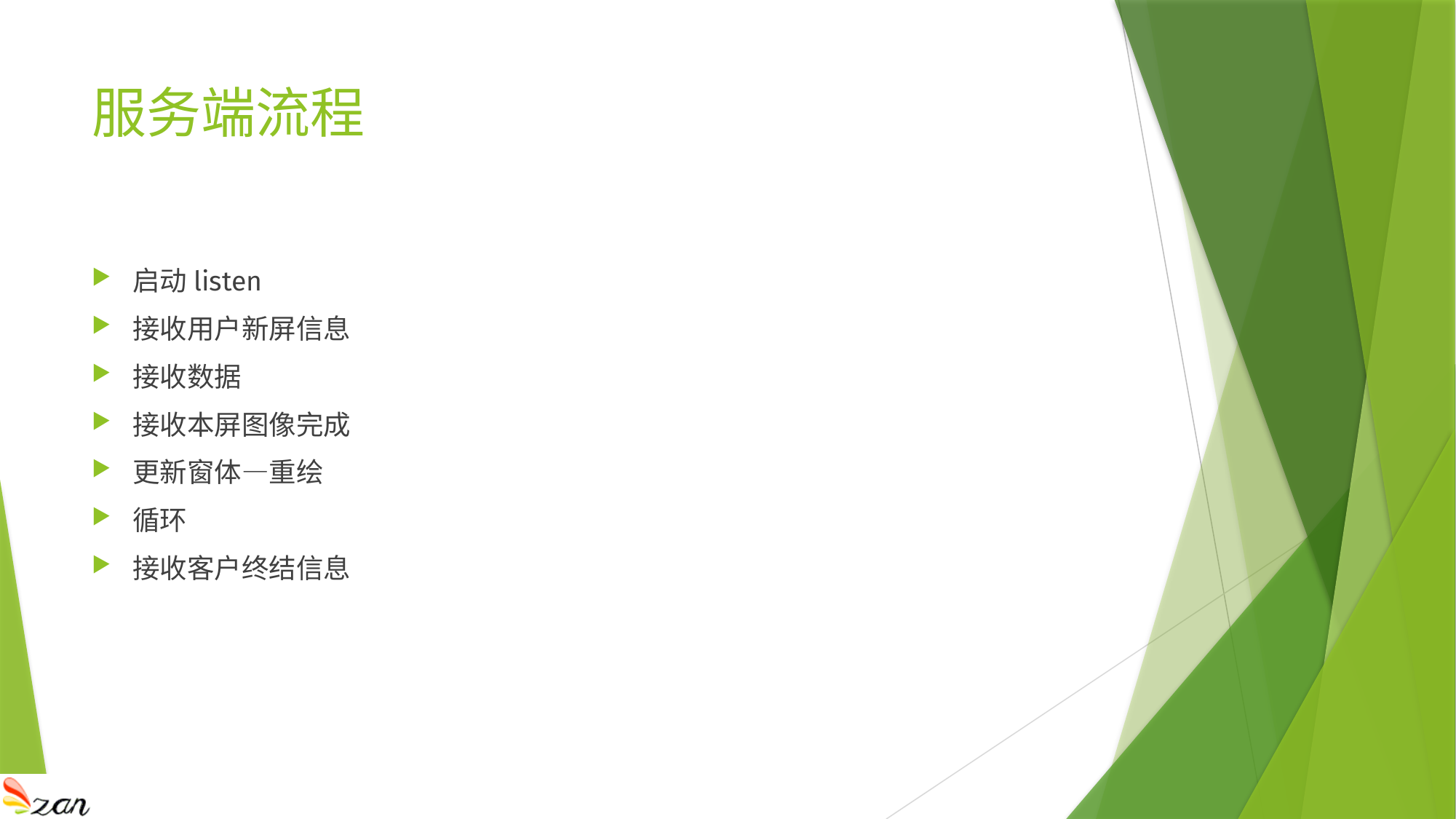

# 服务端流程
启动listen
接收用户新屏信息
接收数据
接收本屏图像完成
更新窗体—重绘
循环
接收客户终结信息